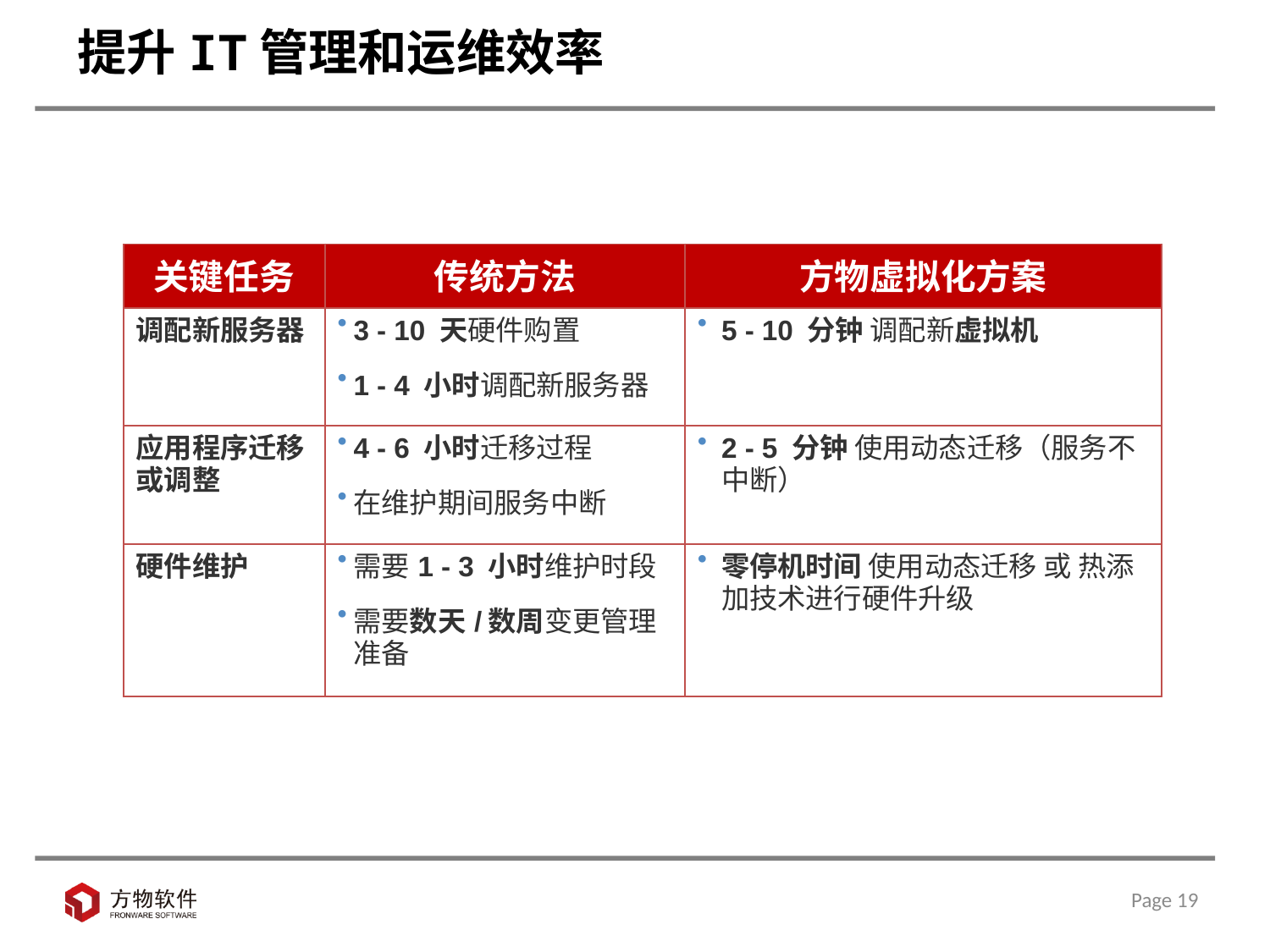

# 提升IT管理和运维效率
| 关键任务 | 传统方法 | 方物虚拟化方案 |
| --- | --- | --- |
| 调配新服务器 | 3 - 10 天硬件购置 1 - 4 小时调配新服务器 | 5 - 10 分钟 调配新虚拟机 |
| 应用程序迁移或调整 | 4 - 6 小时迁移过程 在维护期间服务中断 | 2 - 5 分钟 使用动态迁移（服务不中断） |
| 硬件维护 | 需要1 - 3 小时维护时段 需要数天/数周变更管理准备 | 零停机时间 使用动态迁移 或 热添加技术进行硬件升级 |
Page 19